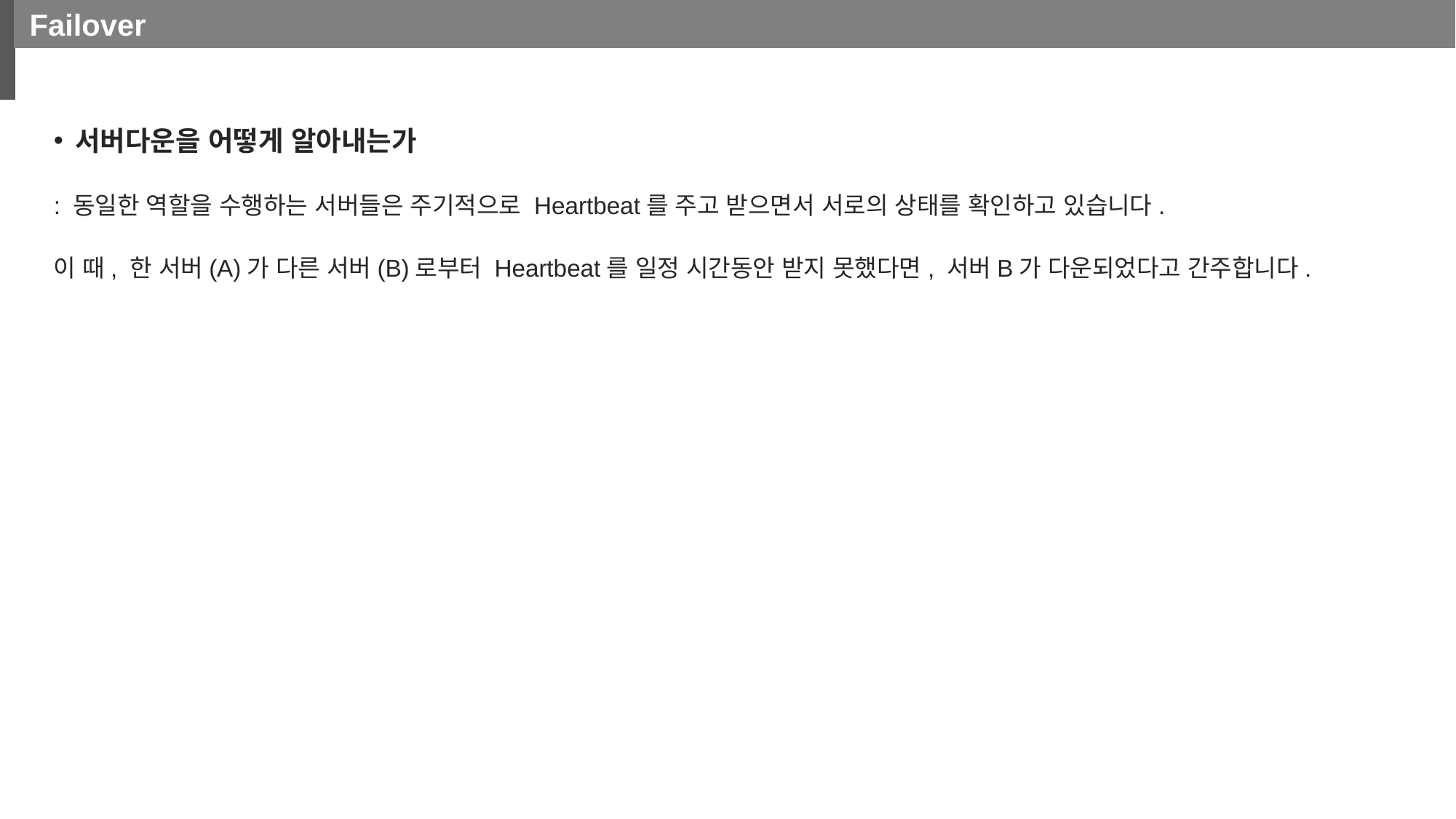

Failover
서버다운을 어떻게 알아내는가
: 동일한 역할을 수행하는 서버들은 주기적으로 Heartbeat를 주고 받으면서 서로의 상태를 확인하고 있습니다.
이 때, 한 서버(A)가 다른 서버(B)로부터 Heartbeat를 일정 시간동안 받지 못했다면, 서버B가 다운되었다고 간주합니다.